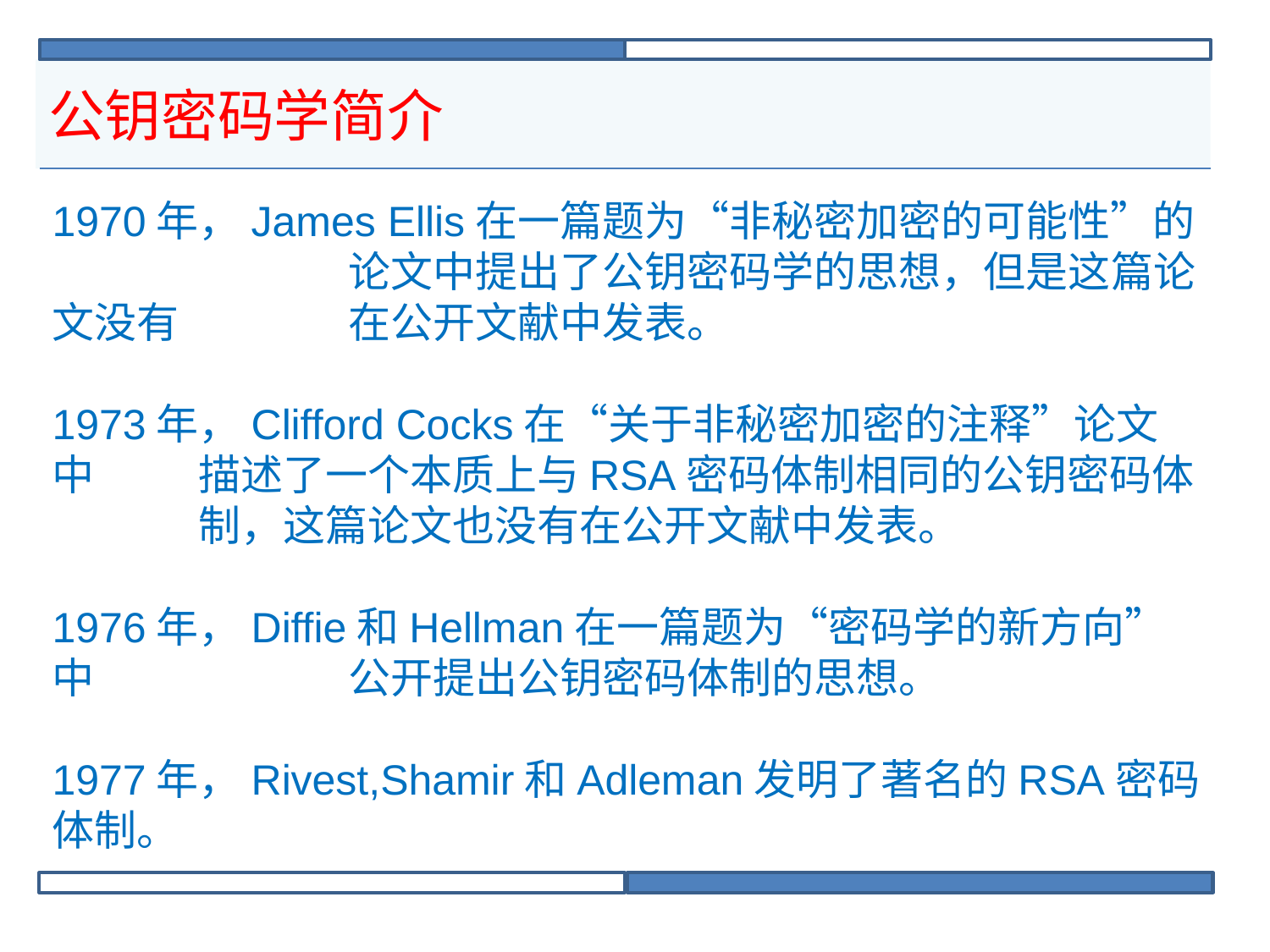

# 公钥密码学简介

1970年，James Ellis在一篇题为“非秘密加密的可能性”的　　　	　论文中提出了公钥密码学的思想，但是这篇论文没有	　在公开文献中发表。

1973年，Clifford Cocks在“关于非秘密加密的注释”论文中	  描述了一个本质上与RSA密码体制相同的公钥密码体	  	  制，这篇论文也没有在公开文献中发表。

1976年，Diffie和Hellman在一篇题为“密码学的新方向”中	　　	　公开提出公钥密码体制的思想。

1977年，Rivest,Shamir和Adleman发明了著名的RSA密码体制。